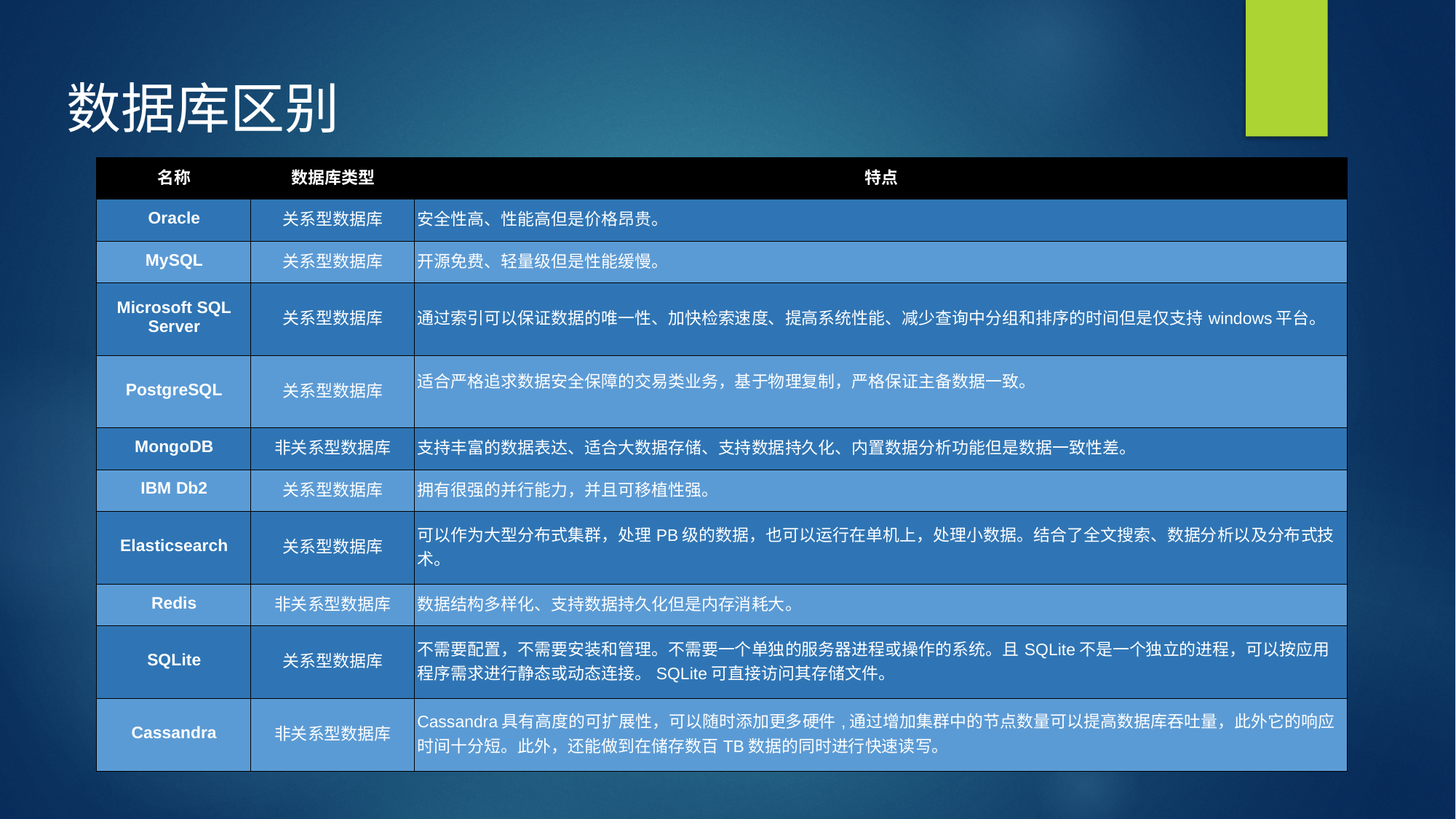

数据库区别
| 名称 | 数据库类型 | 特点 |
| --- | --- | --- |
| Oracle | 关系型数据库 | 安全性高、性能高但是价格昂贵。 |
| MySQL | 关系型数据库 | 开源免费、轻量级但是性能缓慢。 |
| Microsoft SQL Server | 关系型数据库 | 通过索引可以保证数据的唯一性、加快检索速度、提高系统性能、减少查询中分组和排序的时间但是仅支持windows平台。 |
| PostgreSQL | 关系型数据库 | 适合严格追求数据安全保障的交易类业务，基于物理复制，严格保证主备数据一致。 |
| MongoDB | 非关系型数据库 | 支持丰富的数据表达、适合大数据存储、支持数据持久化、内置数据分析功能但是数据一致性差。 |
| IBM Db2 | 关系型数据库 | 拥有很强的并行能力，并且可移植性强。 |
| Elasticsearch | 关系型数据库 | 可以作为大型分布式集群，处理PB级的数据，也可以运行在单机上，处理小数据。结合了全文搜索、数据分析以及分布式技术。 |
| Redis | 非关系型数据库 | 数据结构多样化、支持数据持久化但是内存消耗大。 |
| SQLite | 关系型数据库 | 不需要配置，不需要安装和管理。不需要一个单独的服务器进程或操作的系统。且SQLite不是一个独立的进程，可以按应用程序需求进行静态或动态连接。SQLite可直接访问其存储文件。 |
| Cassandra | 非关系型数据库 | Cassandra具有高度的可扩展性，可以随时添加更多硬件,通过增加集群中的节点数量可以提高数据库吞吐量，此外它的响应时间十分短。此外，还能做到在储存数百TB数据的同时进行快速读写。 |